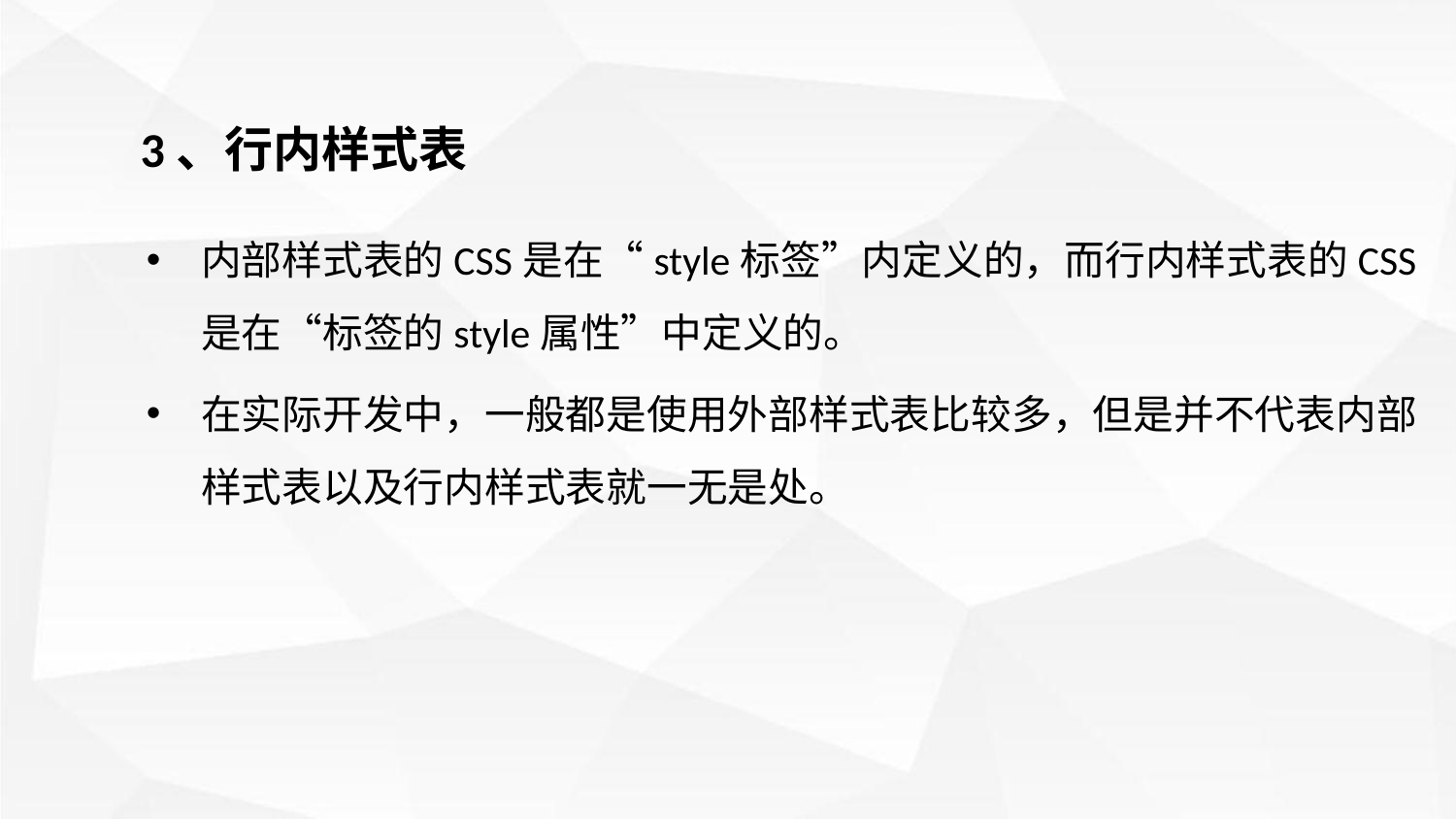

3、行内样式表
内部样式表的CSS是在“style标签”内定义的，而行内样式表的CSS是在“标签的style属性”中定义的。
在实际开发中，一般都是使用外部样式表比较多，但是并不代表内部样式表以及行内样式表就一无是处。